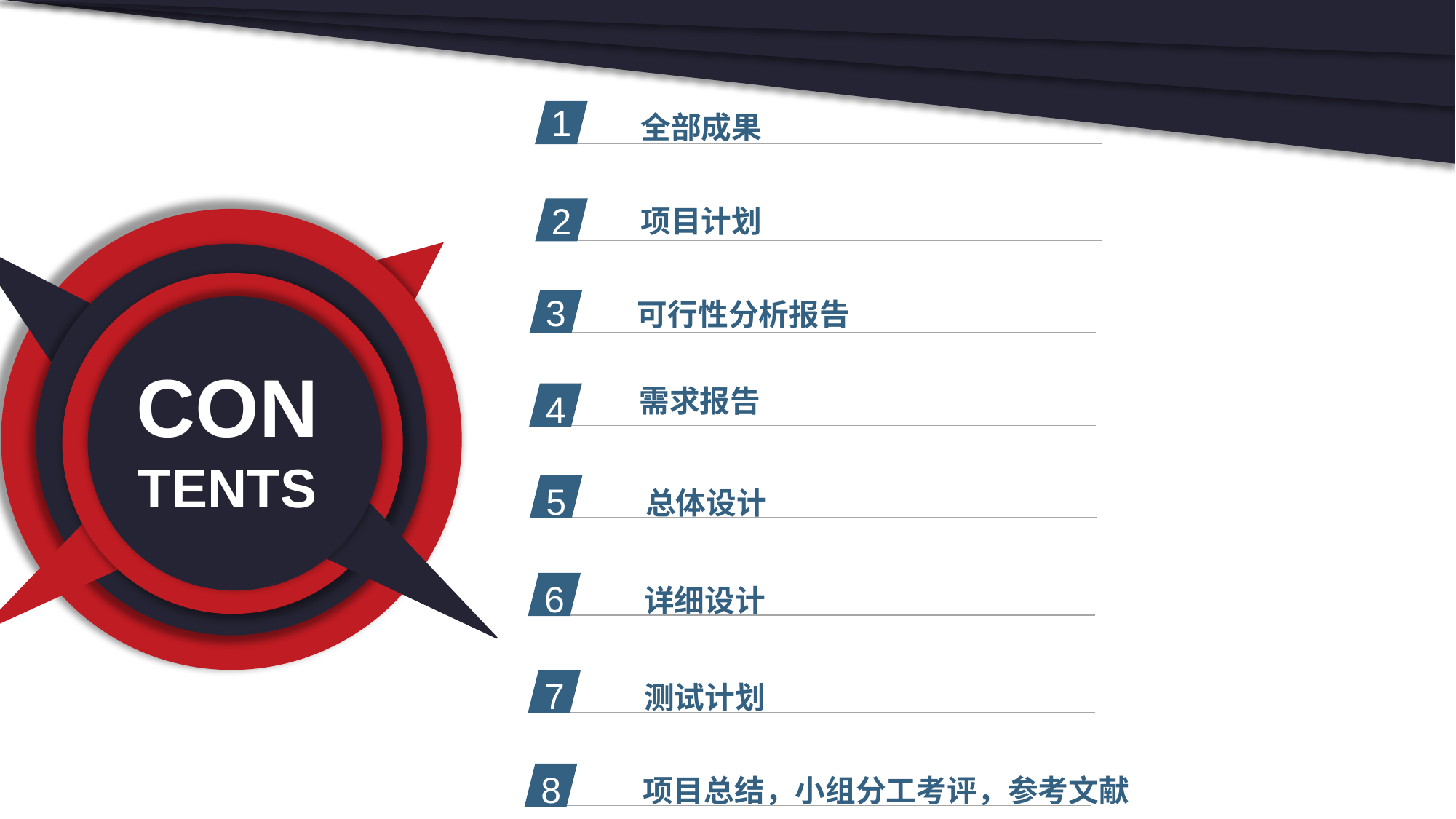

1

全部成果
C作业NTS
2

项目计划

3

可行性分析报告
CON
TENTS

需求报告
44

55

总体设计
6

详细设计
7

测试计划
8

项目总结，小组分工考评，参考文献